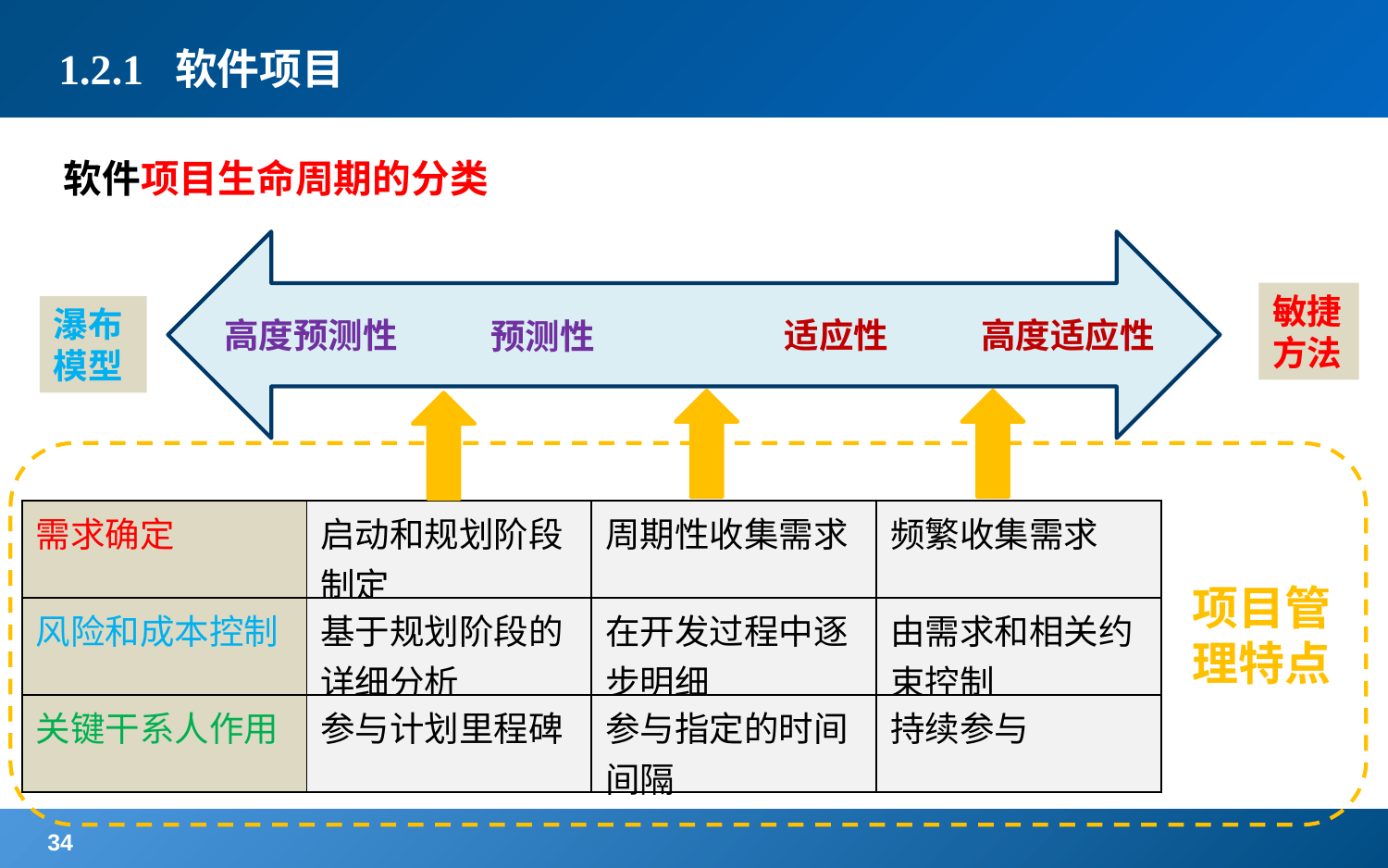

# 1.2.1  软件项目
软件项目生命周期的分类

敏捷方法
瀑布模型
高度预测性
适应性
高度适应性
预测性

| 需求确定 | 启动和规划阶段制定 | 周期性收集需求 | 频繁收集需求 |
| --- | --- | --- | --- |
| 风险和成本控制 | 基于规划阶段的详细分析 | 在开发过程中逐步明细 | 由需求和相关约束控制 |
| 关键干系人作用 | 参与计划里程碑 | 参与指定的时间间隔 | 持续参与 |
项目管理特点